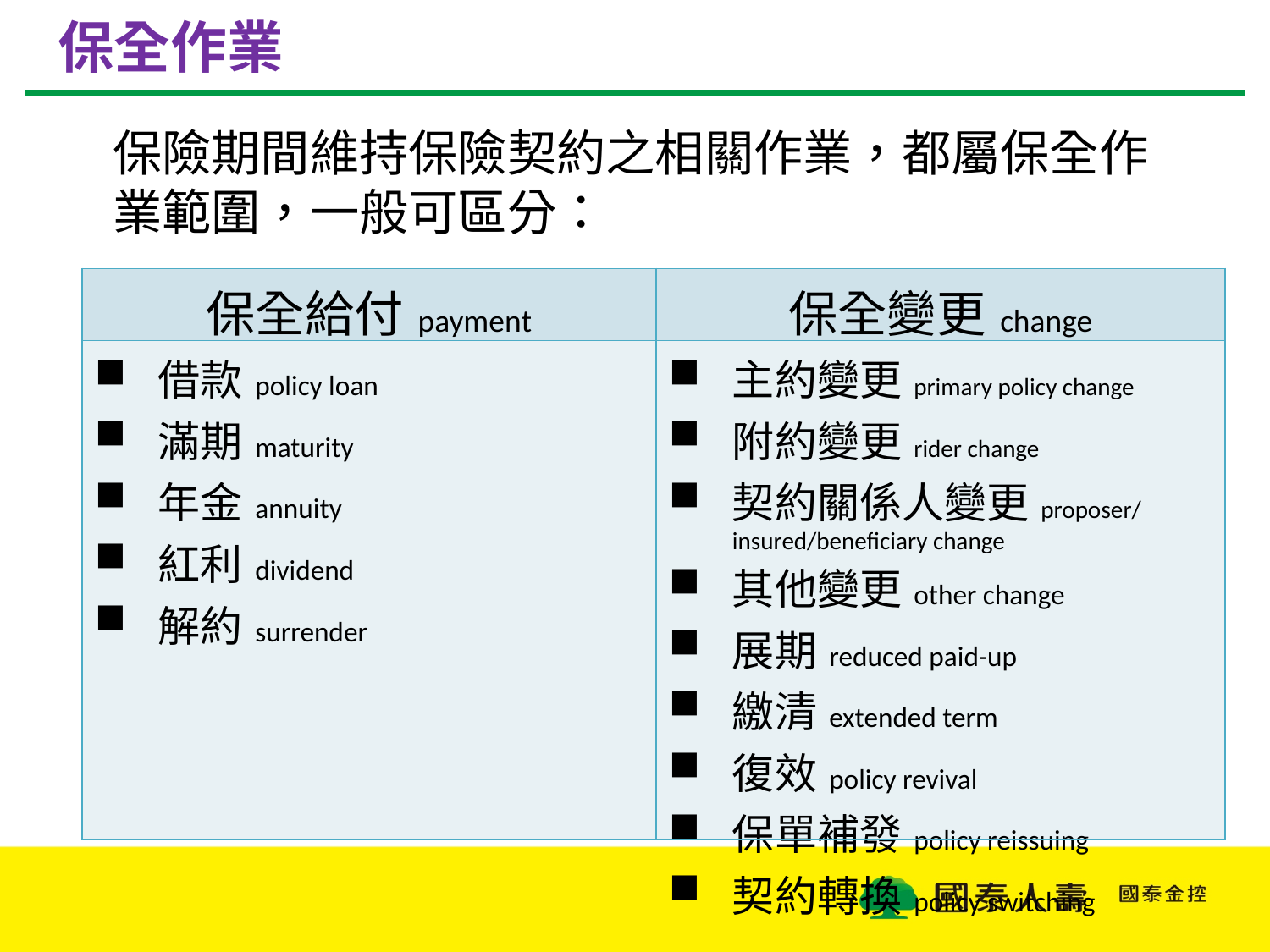

# 保全作業

保險期間維持保險契約之相關作業，都屬保全作業範圍，一般可區分：
| 保全給付payment | 保全變更change |
| --- | --- |
| 借款policy loan 滿期maturity 年金annuity 紅利dividend 解約surrender | 主約變更primary policy change 附約變更rider change 契約關係人變更proposer/insured/beneficiary change 其他變更other change 展期reduced paid-up 繳清extended term 復效policy revival 保單補發policy reissuing 契約轉換policy switching |